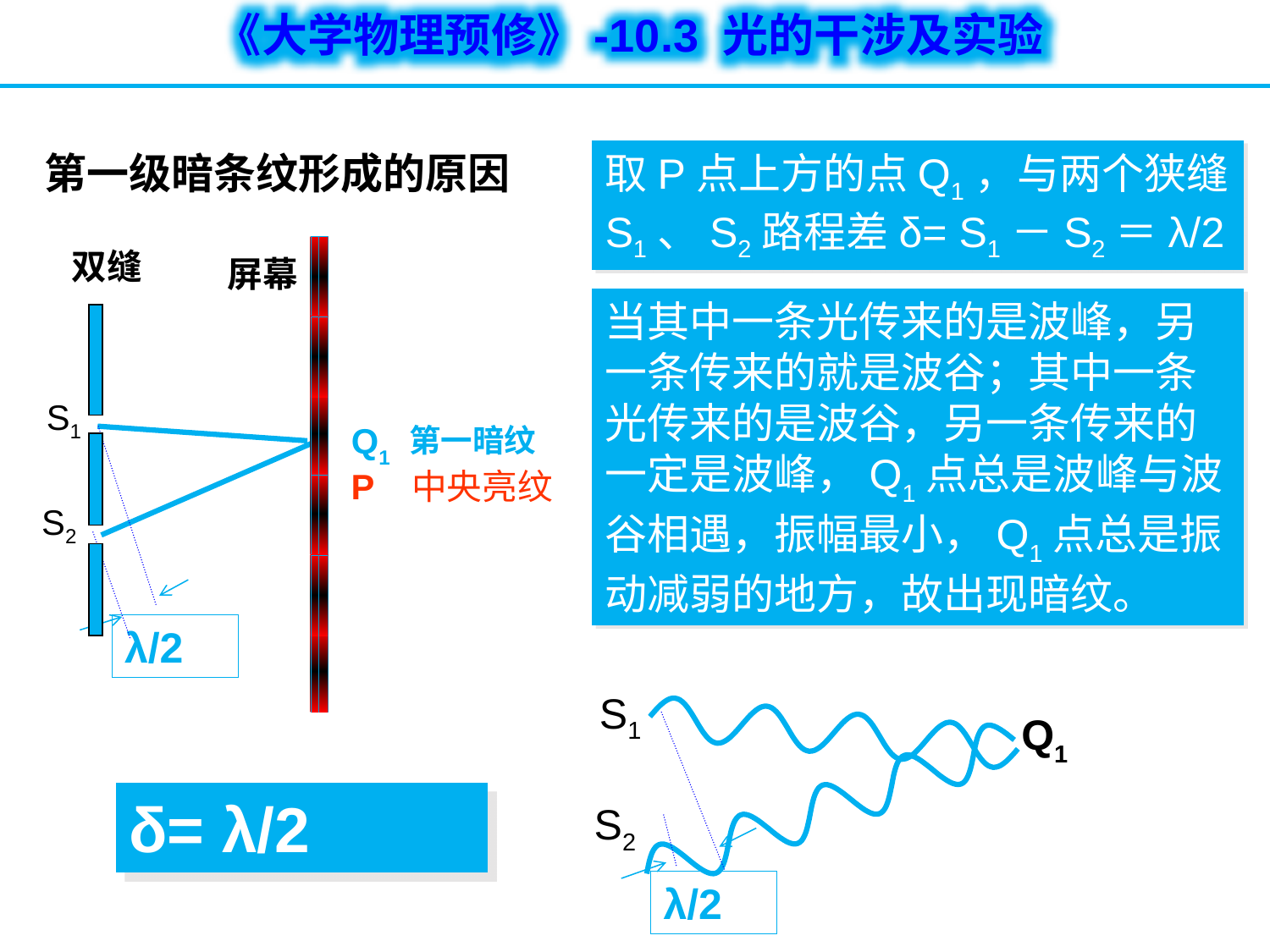

第一级暗条纹形成的原因
取P点上方的点Q1，与两个狭缝S1、S2路程差δ= S1－S2＝λ/2

双缝
屏幕
S1

S2

P     中央亮纹
当其中一条光传来的是波峰，另一条传来的就是波谷；其中一条光传来的是波谷，另一条传来的一定是波峰，Q1点总是波峰与波谷相遇，振幅最小，Q1点总是振动减弱的地方，故出现暗纹。
Q1
第一暗纹

λ/2

S1

S2

λ/2
Q1

δ= λ/2